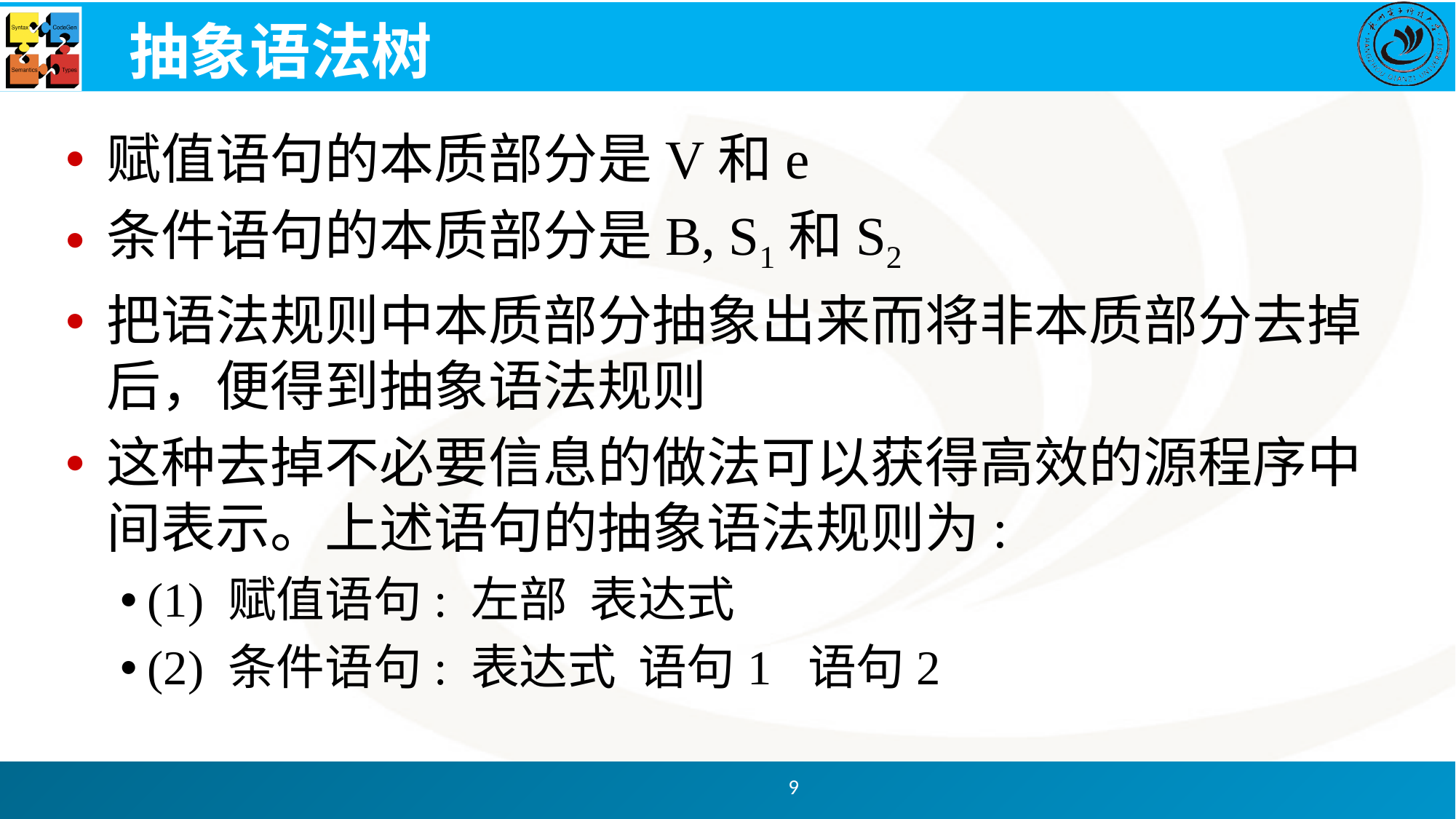

# 抽象语法树
赋值语句的本质部分是V和e
条件语句的本质部分是B, S1和S2
把语法规则中本质部分抽象出来而将非本质部分去掉后，便得到抽象语法规则
这种去掉不必要信息的做法可以获得高效的源程序中间表示。上述语句的抽象语法规则为:
(1) 赋值语句: 左部  表达式
(2) 条件语句: 表达式  语句1  语句2
9